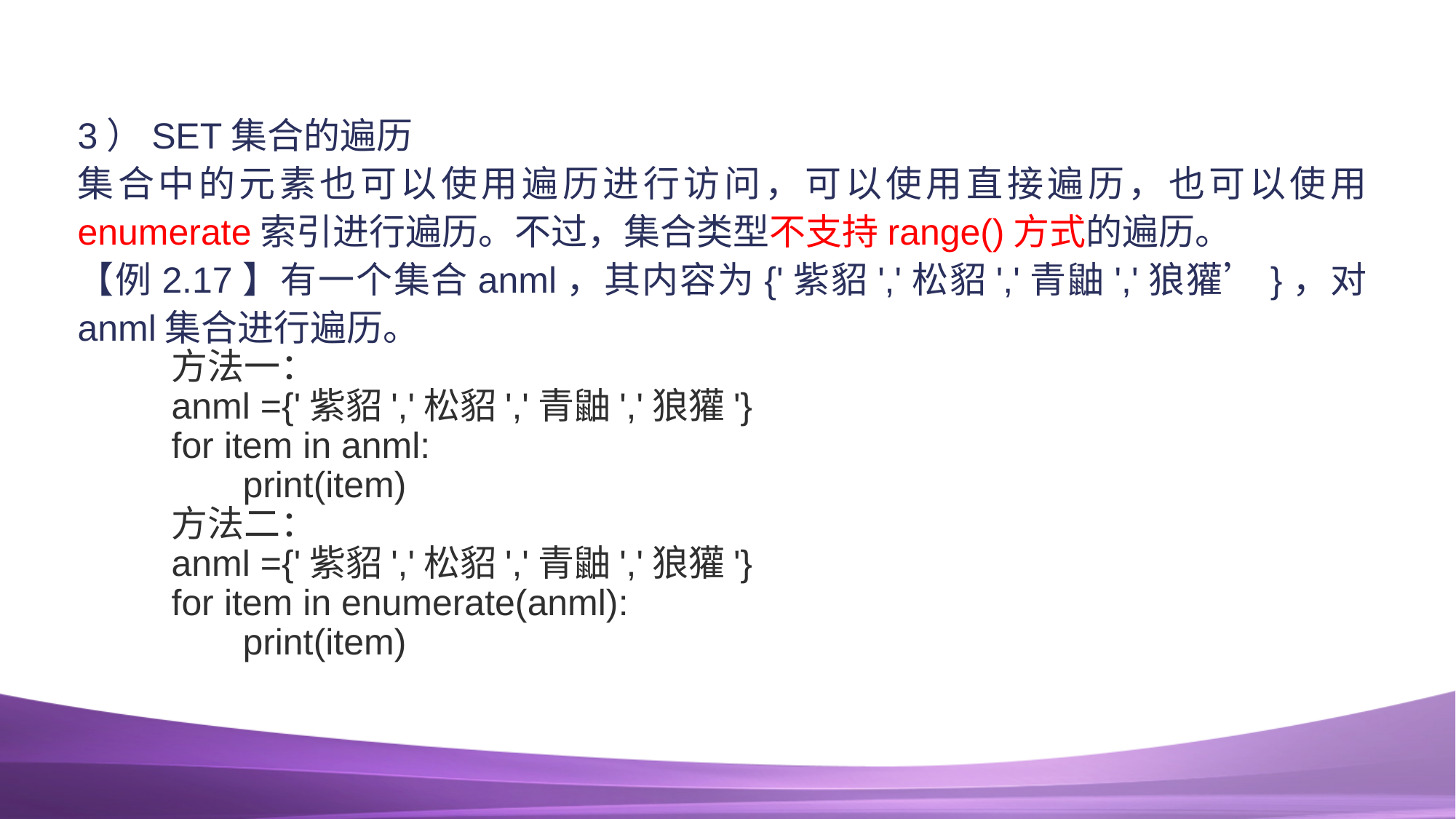

#
3）SET集合的遍历
集合中的元素也可以使用遍历进行访问，可以使用直接遍历，也可以使用enumerate索引进行遍历。不过，集合类型不支持range()方式的遍历。
【例2.17】有一个集合anml，其内容为{'紫貂','松貂','青鼬','狼獾’}，对anml集合进行遍历。
方法一：
anml ={'紫貂','松貂','青鼬','狼獾'}
for item in anml:
       print(item)
方法二：
anml ={'紫貂','松貂','青鼬','狼獾'}
for item in enumerate(anml):
       print(item)